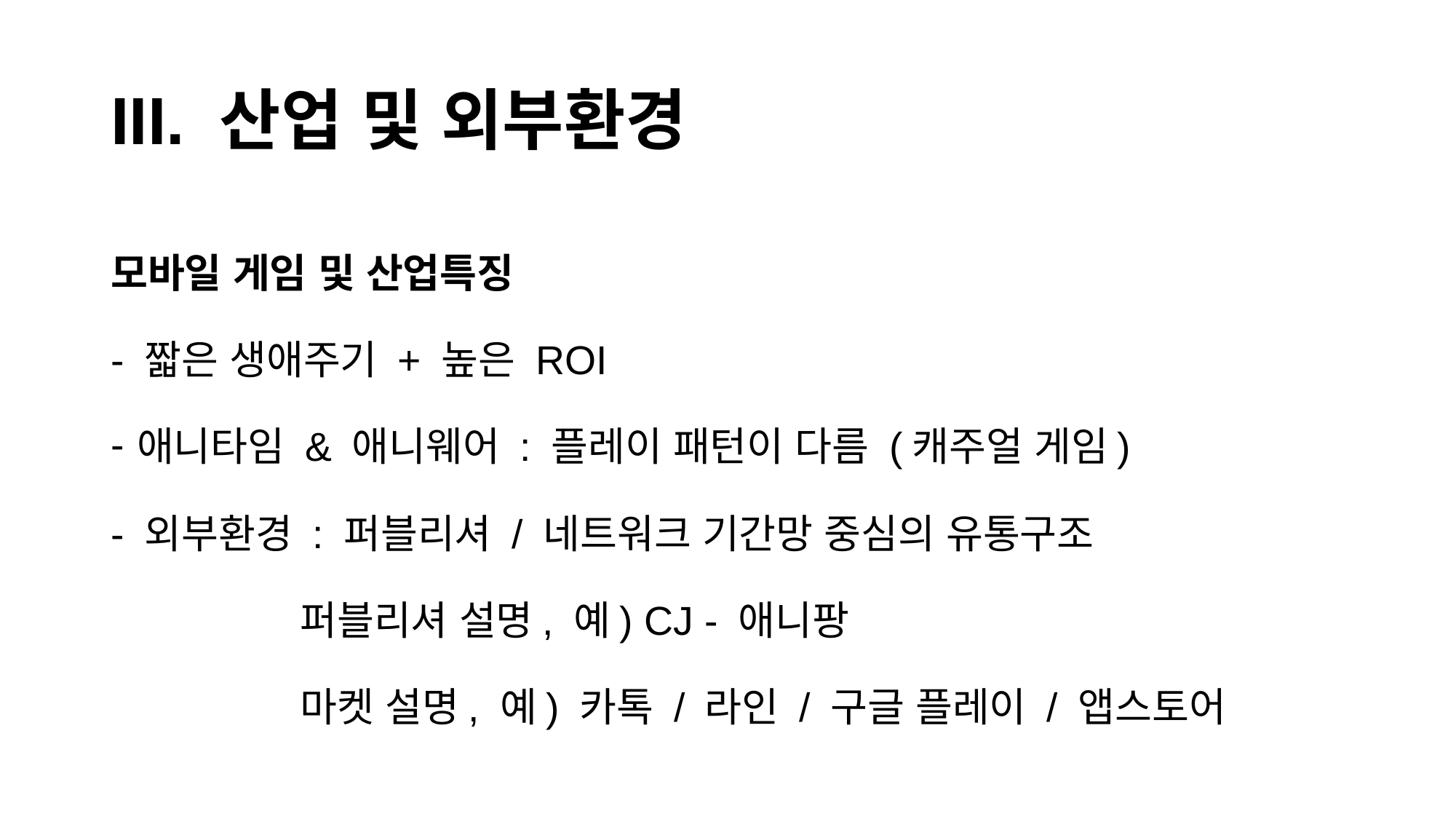

# III. 산업 및 외부환경
모바일 게임 및 산업특징
- 짧은 생애주기 + 높은 ROI
애니타임 & 애니웨어 : 플레이 패턴이 다름 (캐주얼 게임)
- 외부환경 : 퍼블리셔 / 네트워크 기간망 중심의 유통구조
                퍼블리셔 설명, 예) CJ - 애니팡
                마켓 설명, 예) 카톡 / 라인 / 구글 플레이 / 앱스토어